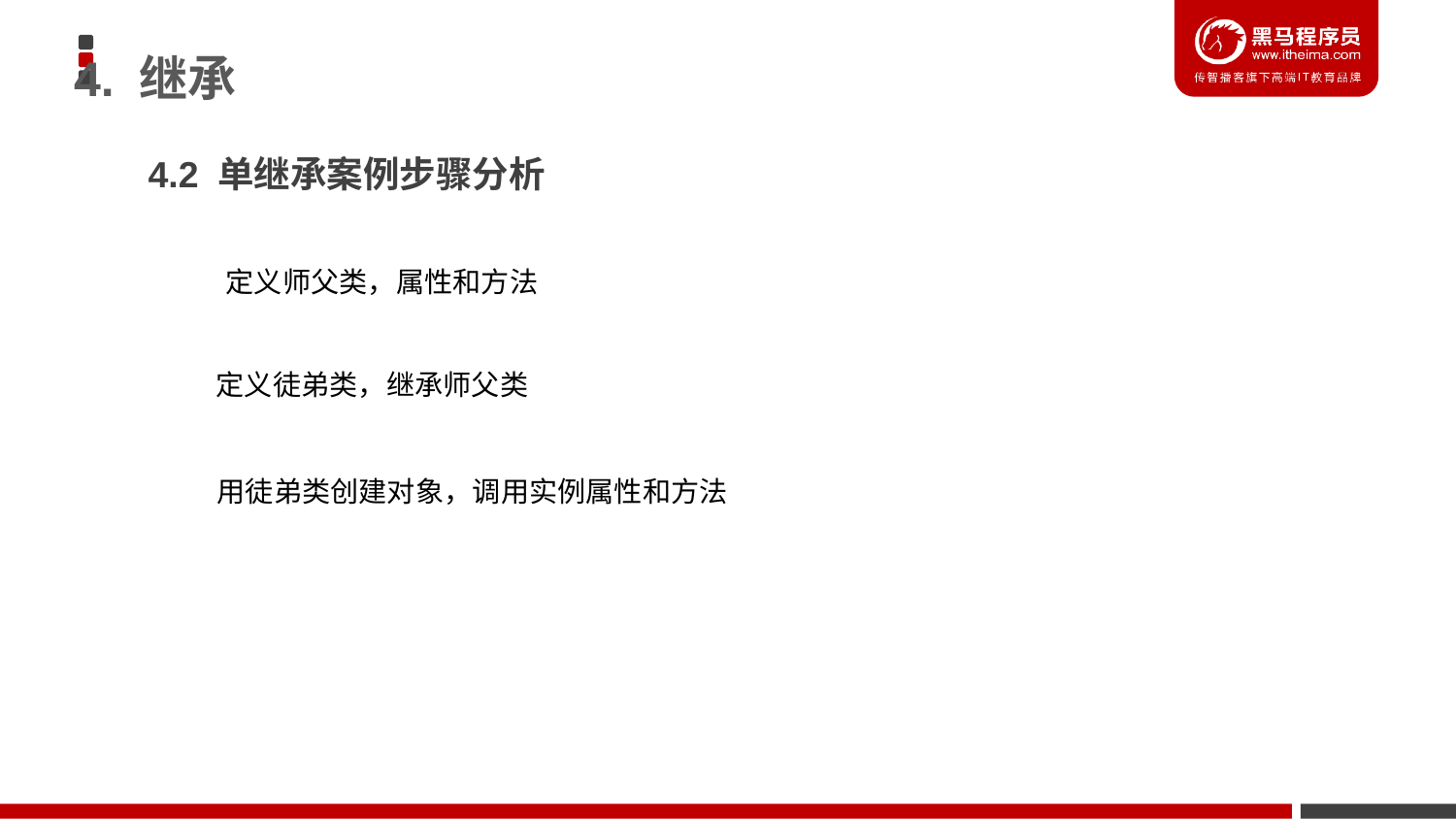

4. 继承
4.2 单继承案例步骤分析
 定义师父类，属性和方法
定义徒弟类，继承师父类
用徒弟类创建对象，调用实例属性和方法